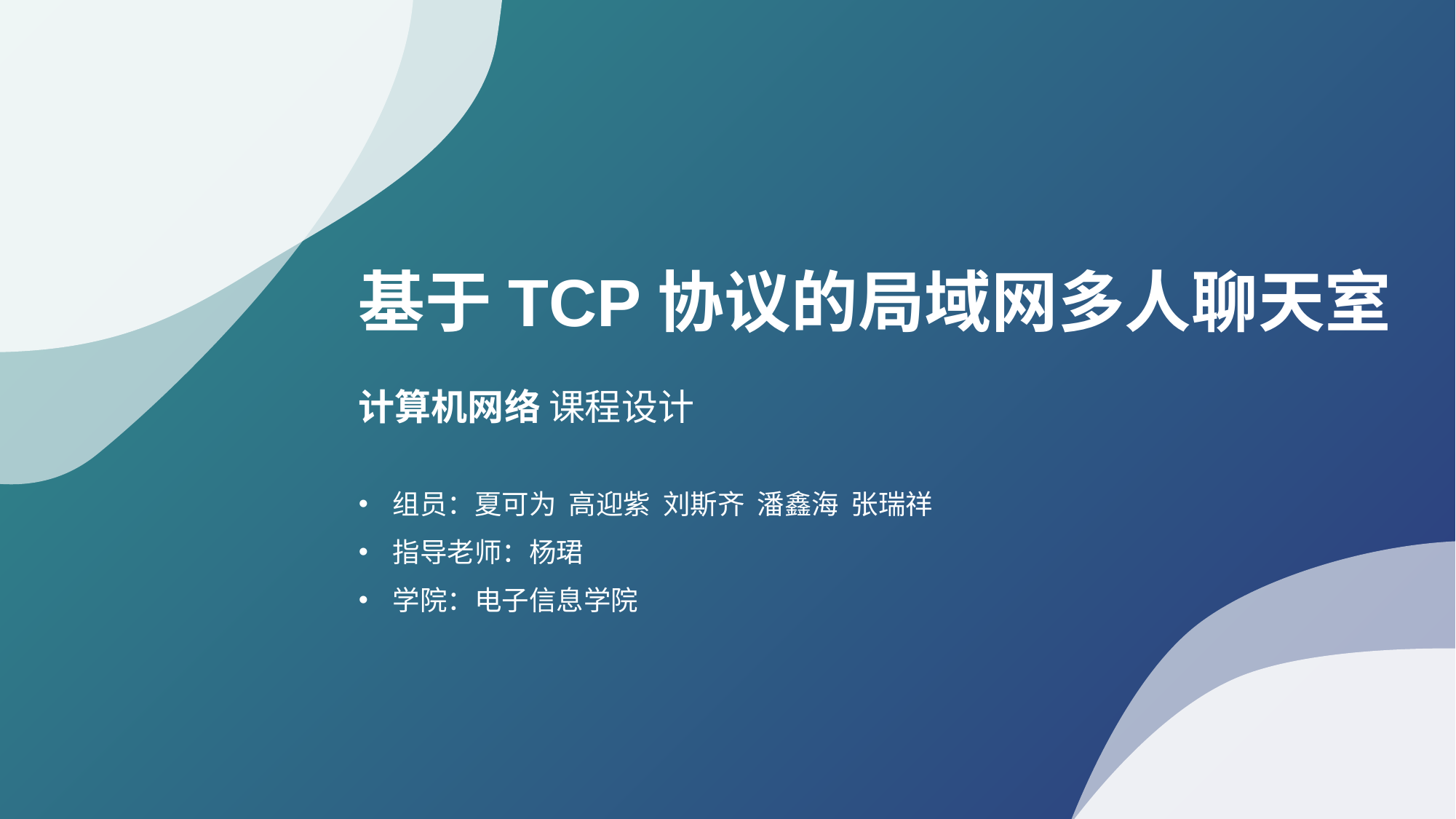

基于TCP协议的局域网多人聊天室
计算机网络 课程设计
组员：夏可为  高迎紫  刘斯齐  潘鑫海  张瑞祥
指导老师：杨珺
学院：电子信息学院